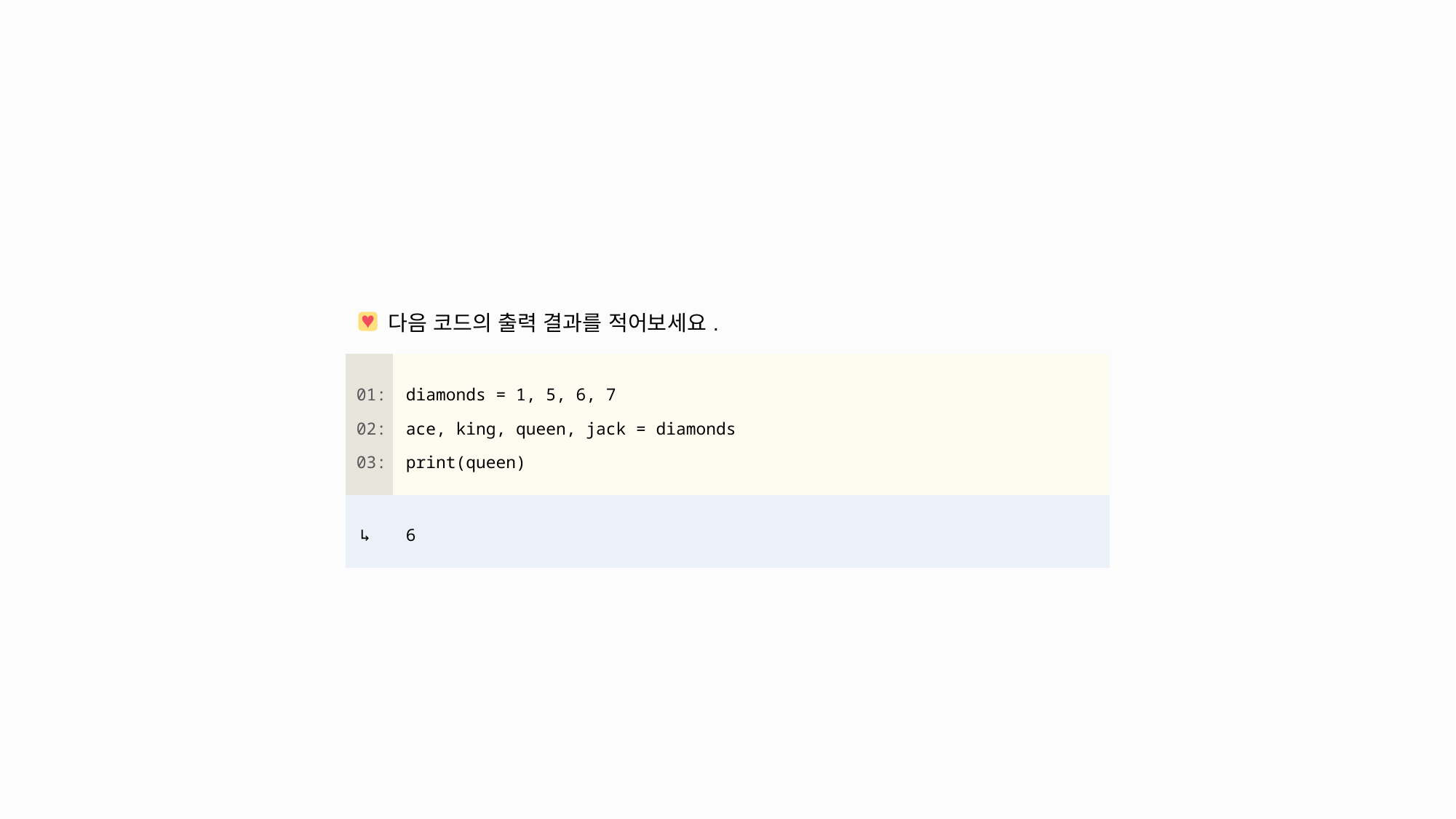

| 다음 코드의 출력 결과를 적어보세요. |  |
| --- | --- |
| 01: 02: 03: | diamonds = 1, 5, 6, 7 ace, king, queen, jack = diamonds print(queen) |
| ↳ | 6 |